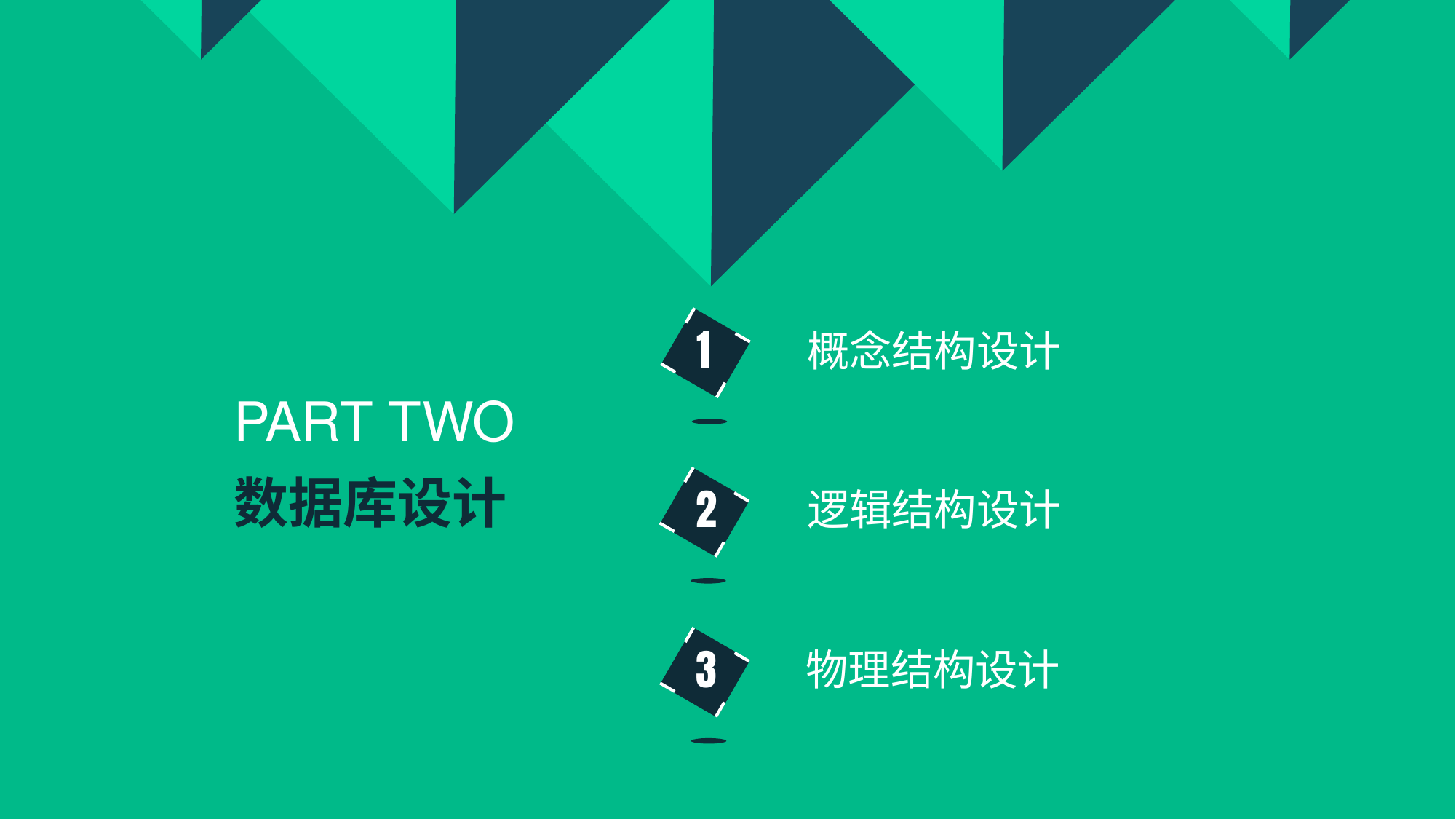

概念结构设计

1
PART TWO

数据库设计
逻辑结构设计

2

物理结构设计

3